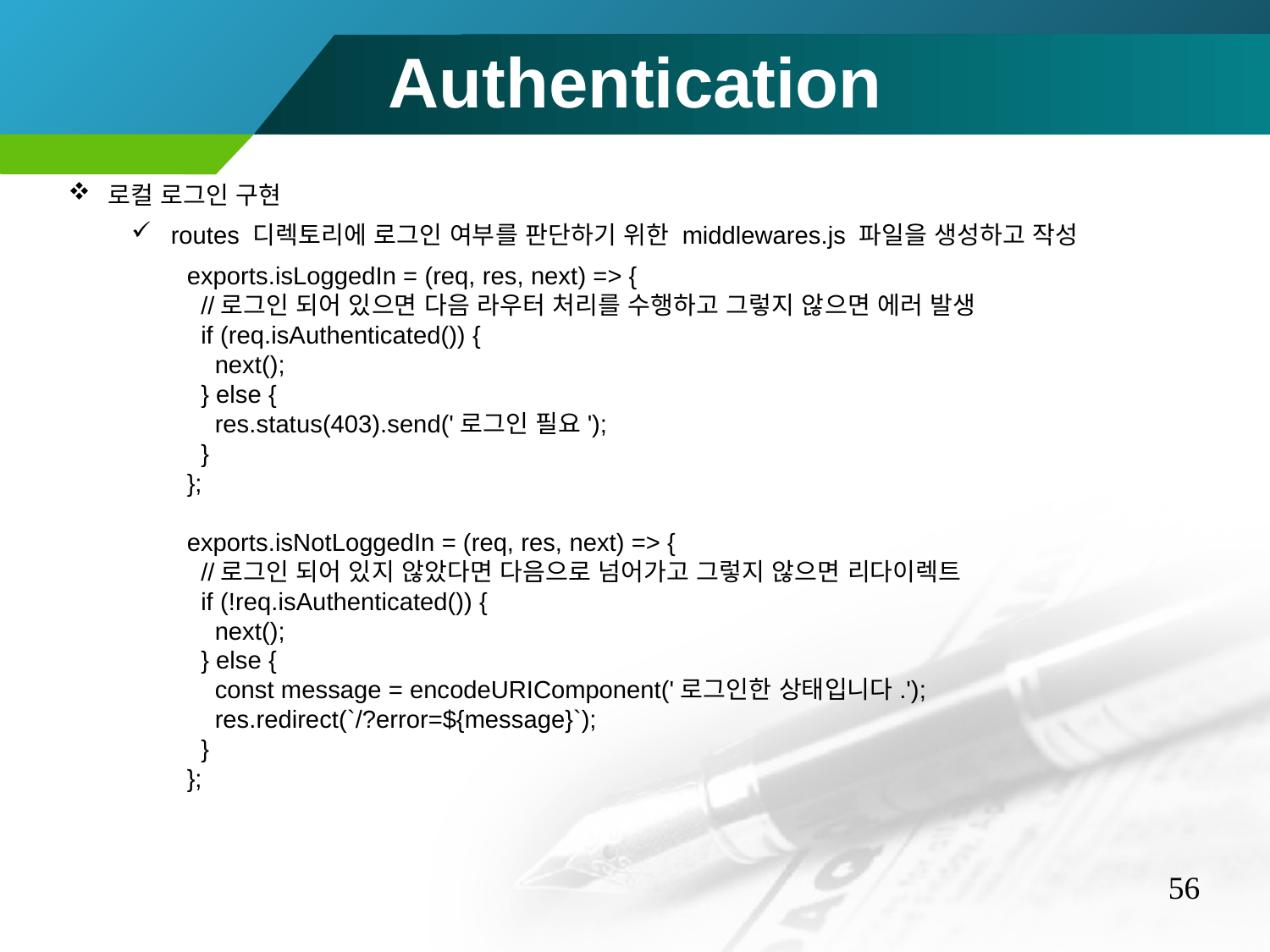

Authentication
로컬 로그인 구현
routes 디렉토리에 로그인 여부를 판단하기 위한 middlewares.js 파일을 생성하고 작성
exports.isLoggedIn = (req, res, next) => {
  //로그인 되어 있으면 다음 라우터 처리를 수행하고 그렇지 않으면 에러 발생
  if (req.isAuthenticated()) {
    next();
  } else {
    res.status(403).send('로그인 필요');
  }
};

exports.isNotLoggedIn = (req, res, next) => {
  //로그인 되어 있지 않았다면 다음으로 넘어가고 그렇지 않으면 리다이렉트
  if (!req.isAuthenticated()) {
    next();
  } else {
    const message = encodeURIComponent('로그인한 상태입니다.');
    res.redirect(`/?error=${message}`);
  }
};

56